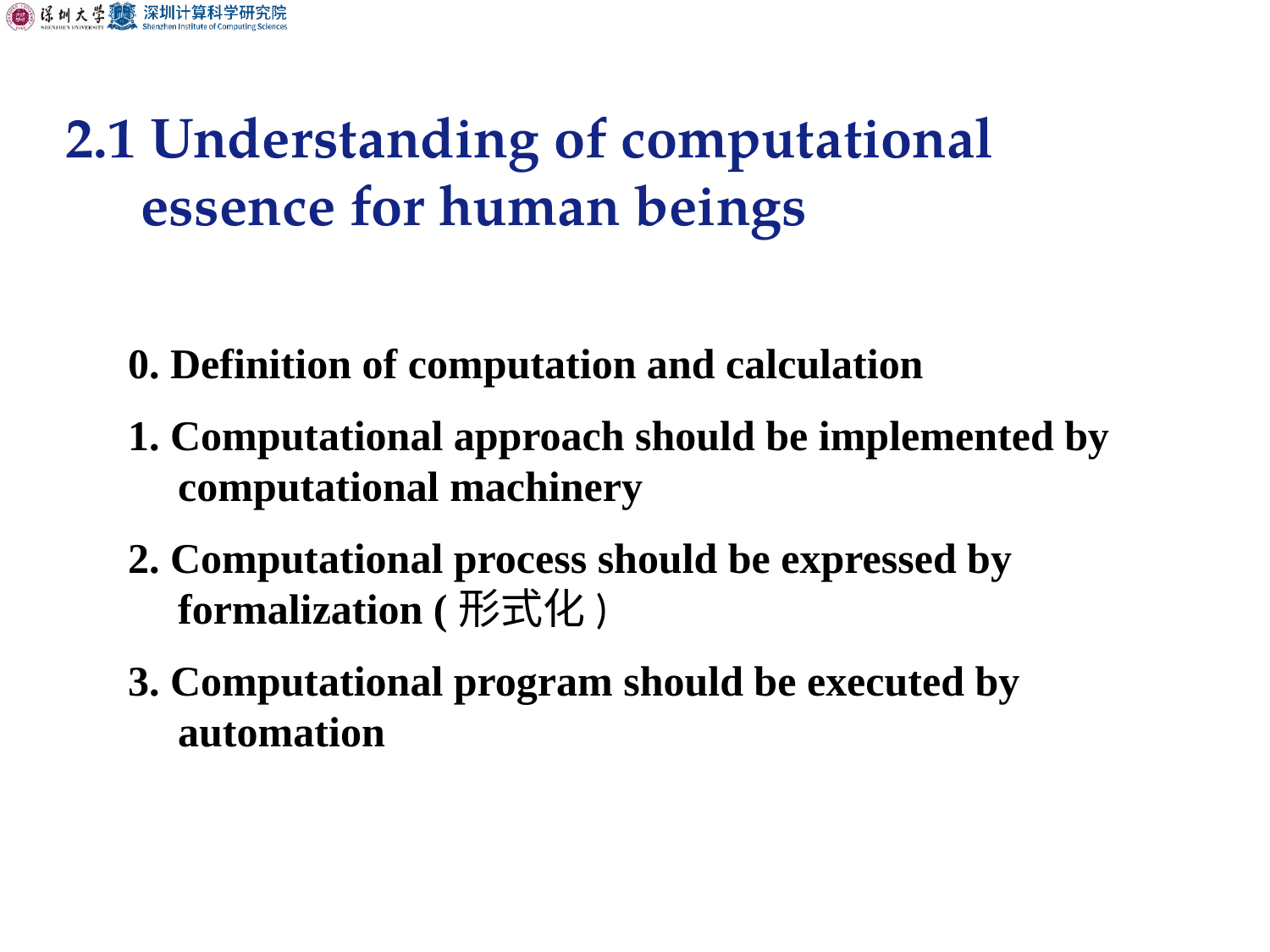

2.1 Understanding of computational essence for human beings

0. Definition of computation and calculation
1. Computational approach should be implemented by computational machinery
2. Computational process should be expressed by formalization (形式化)
3. Computational program should be executed by automation